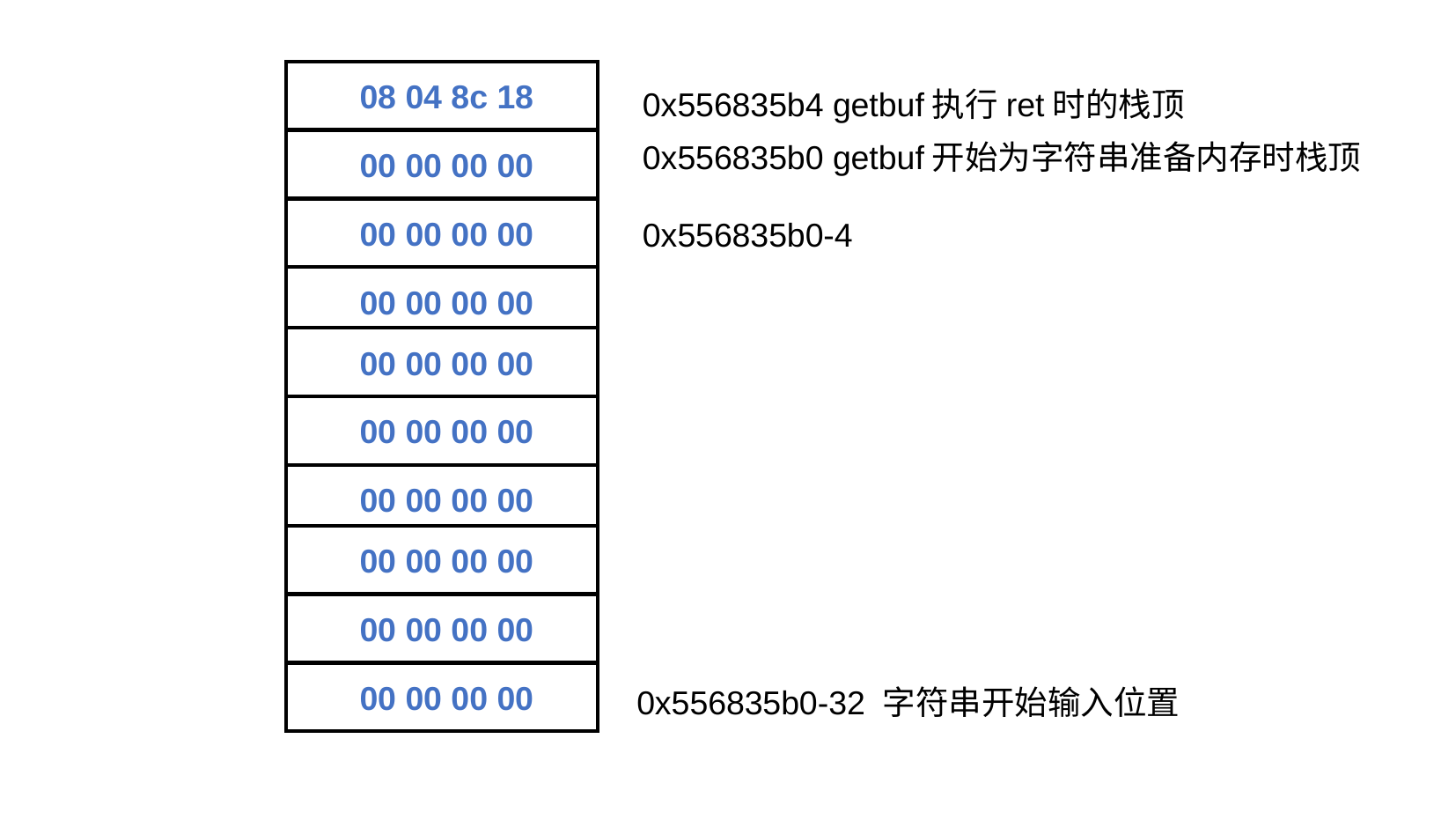

08 04 8c 18
0x556835b4 getbuf执行ret时的栈顶
  00 00 00 00
0x556835b0 getbuf开始为字符串准备内存时栈顶
 00 00 00 00
0x556835b0-4
 00 00 00 00
 00 00 00 00
 00 00 00 00
 00 00 00 00
 00 00 00 00
 00 00 00 00
 00 00 00 00
0x556835b0-32 字符串开始输入位置